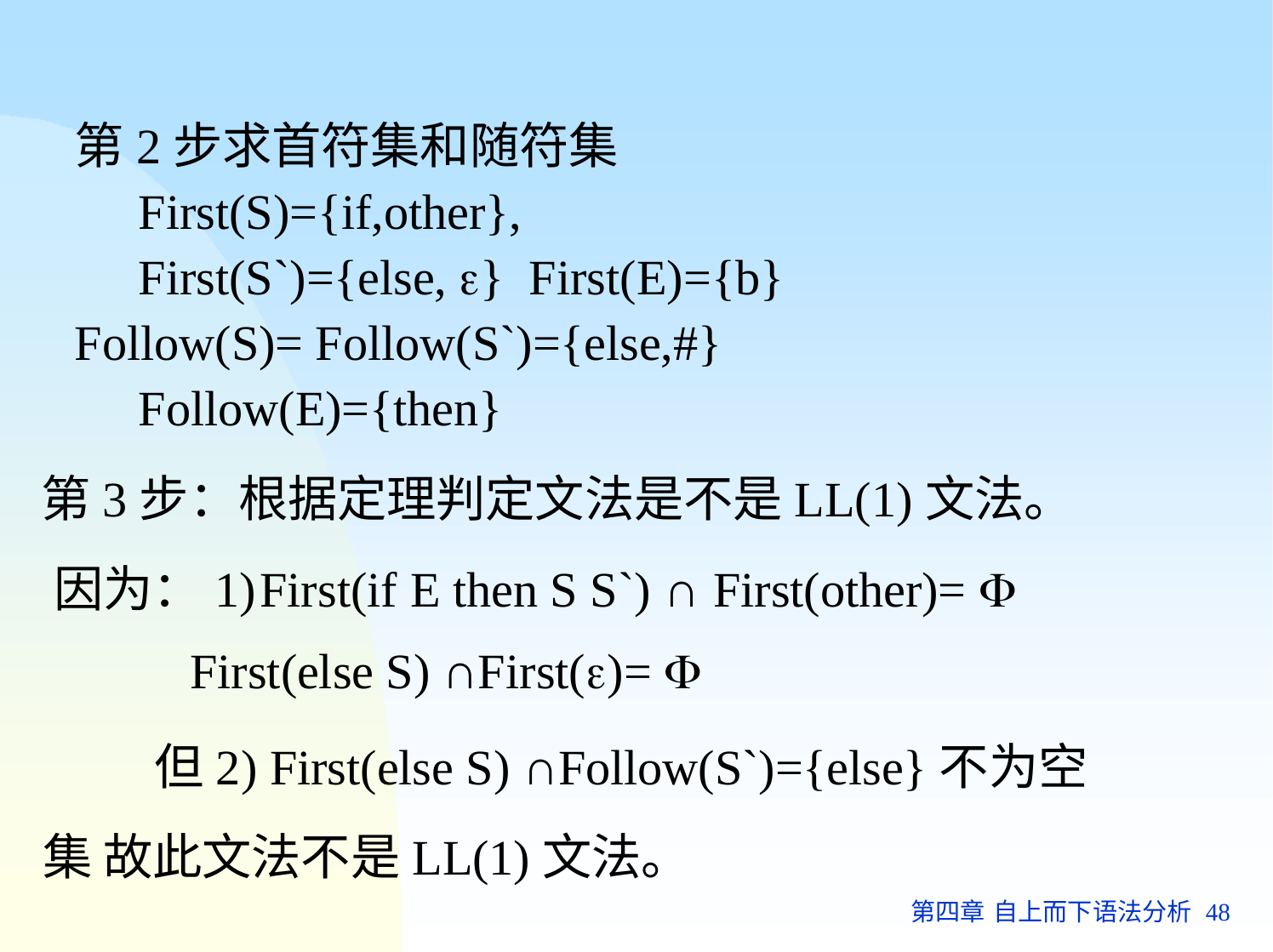

第2步求首符集和随符集 First(S)={if,other},	First(S`)={else, ε}  First(E)={b}
Follow(S)= Follow(S`)={else,#}  Follow(E)={then}
第3步：根据定理判定文法是不是LL(1)文法。 因为：1)	First(if E then S S`) ∩ First(other)= Φ
First(else S) ∩First(ε)= Φ
但2) First(else S) ∩Follow(S`)={else}不为空集 故此文法不是LL(1)文法。
第四章 自上而下语法分析 48